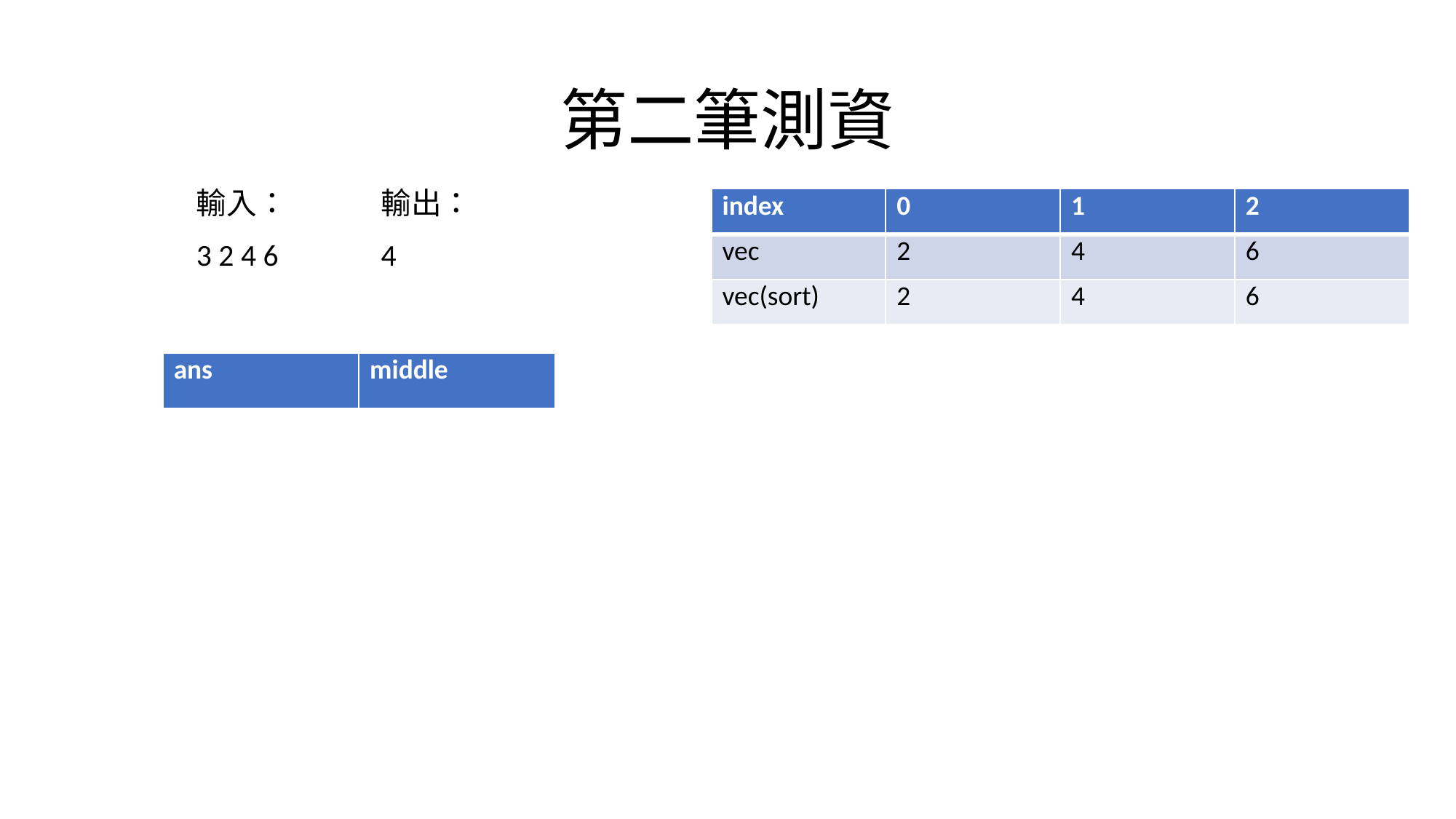

# 第二筆測資
輸出：
4
輸入：
3 2 4 6

| index | 0 | 1 | 2 |
| --- | --- | --- | --- |
| vec | 2 | 4 | 6 |
| vec(sort) | 2 | 4 | 6 |
| ans | middle |
| --- | --- |